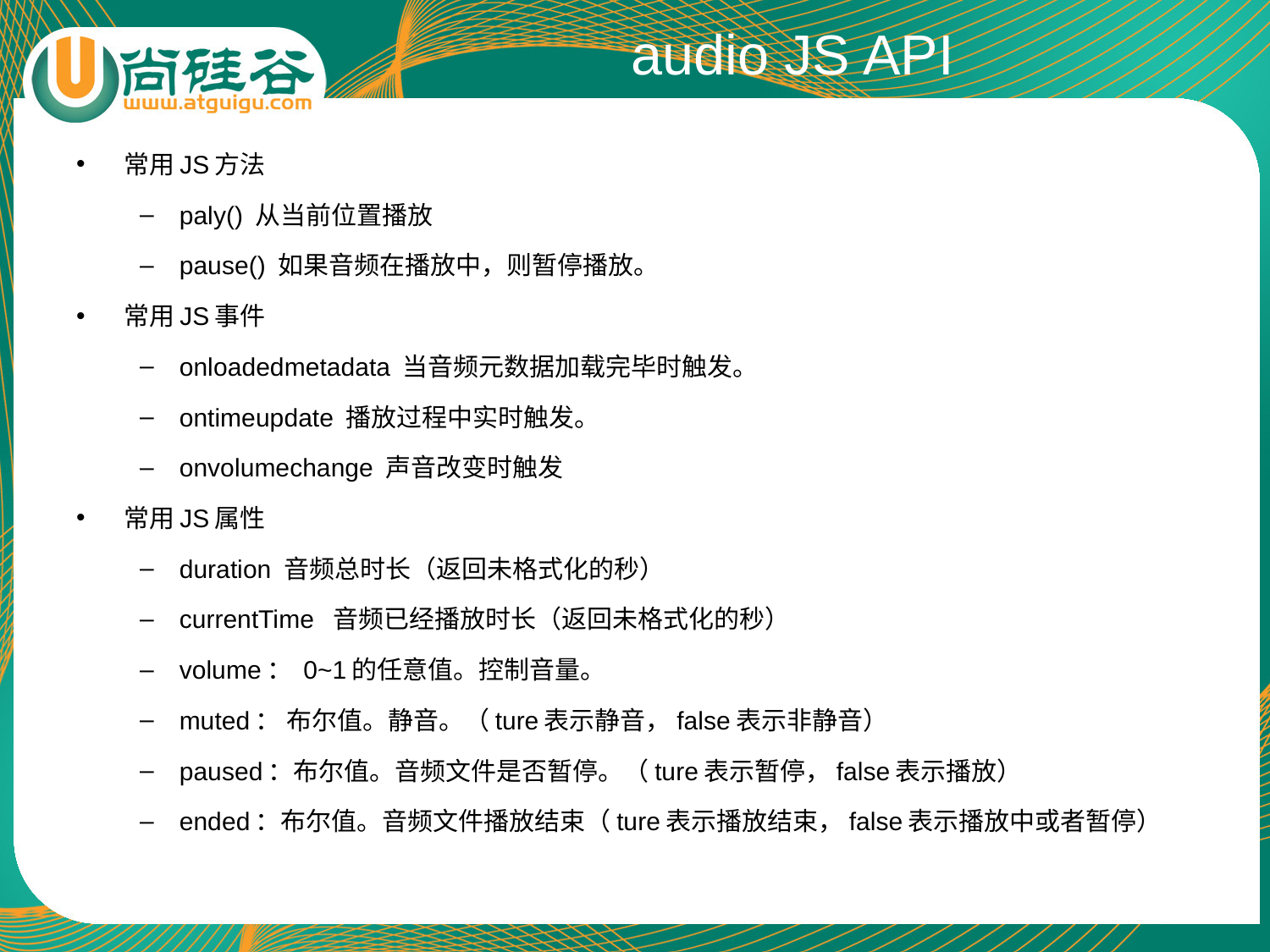

# audio JS API
常用JS方法
paly() 从当前位置播放
pause() 如果音频在播放中，则暂停播放。
常用JS事件
onloadedmetadata 当音频元数据加载完毕时触发。
ontimeupdate 播放过程中实时触发。
onvolumechange 声音改变时触发
常用JS属性
duration 音频总时长（返回未格式化的秒）
currentTime  音频已经播放时长（返回未格式化的秒）
volume： 0~1的任意值。控制音量。
muted： 布尔值。静音。（ture表示静音，false表示非静音）
paused：布尔值。音频文件是否暂停。（ture表示暂停，false表示播放）
ended：布尔值。音频文件播放结束（ture表示播放结束，false表示播放中或者暂停）